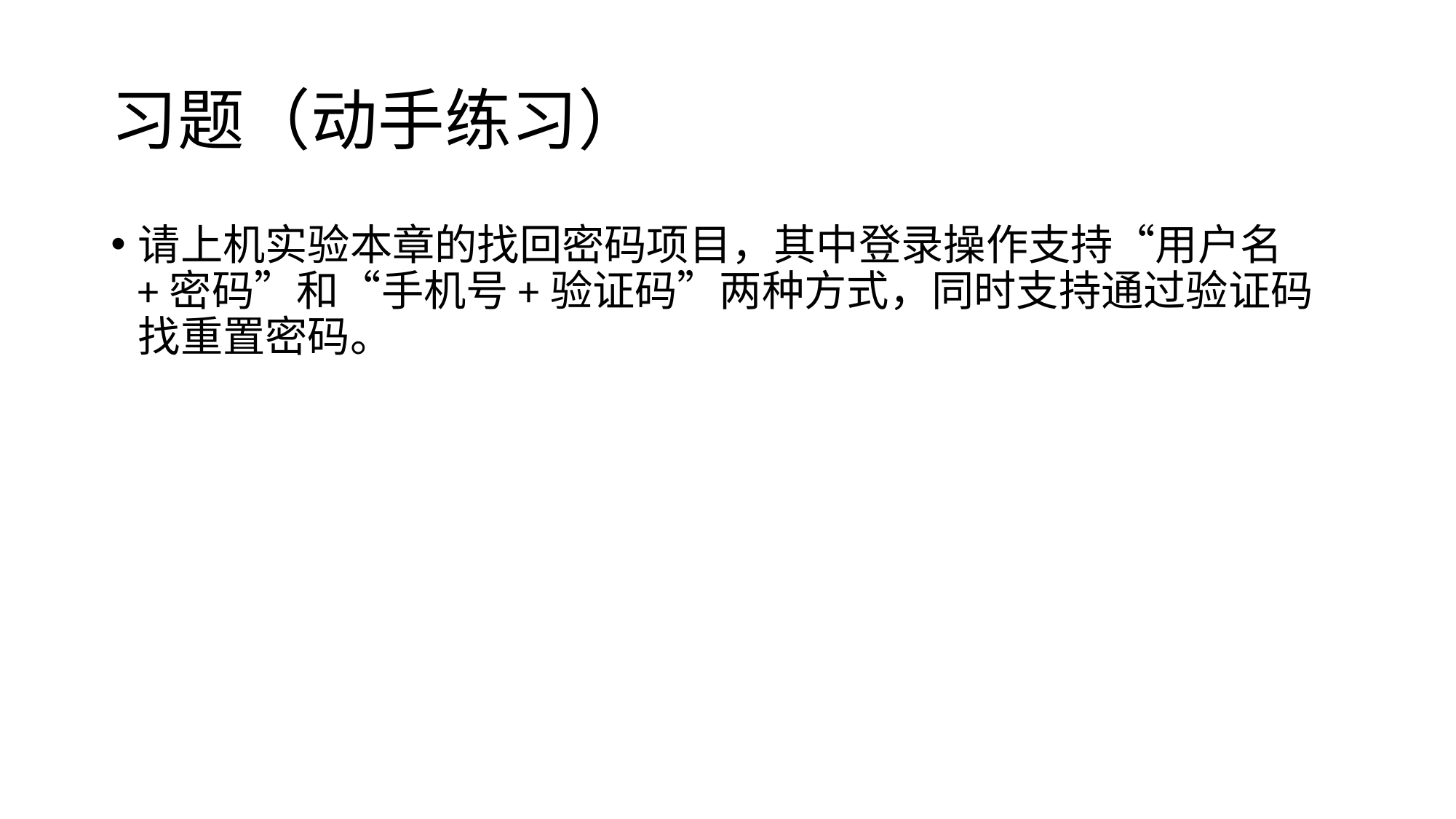

# 习题（动手练习）
请上机实验本章的找回密码项目，其中登录操作支持“用户名+密码”和“手机号+验证码”两种方式，同时支持通过验证码找重置密码。